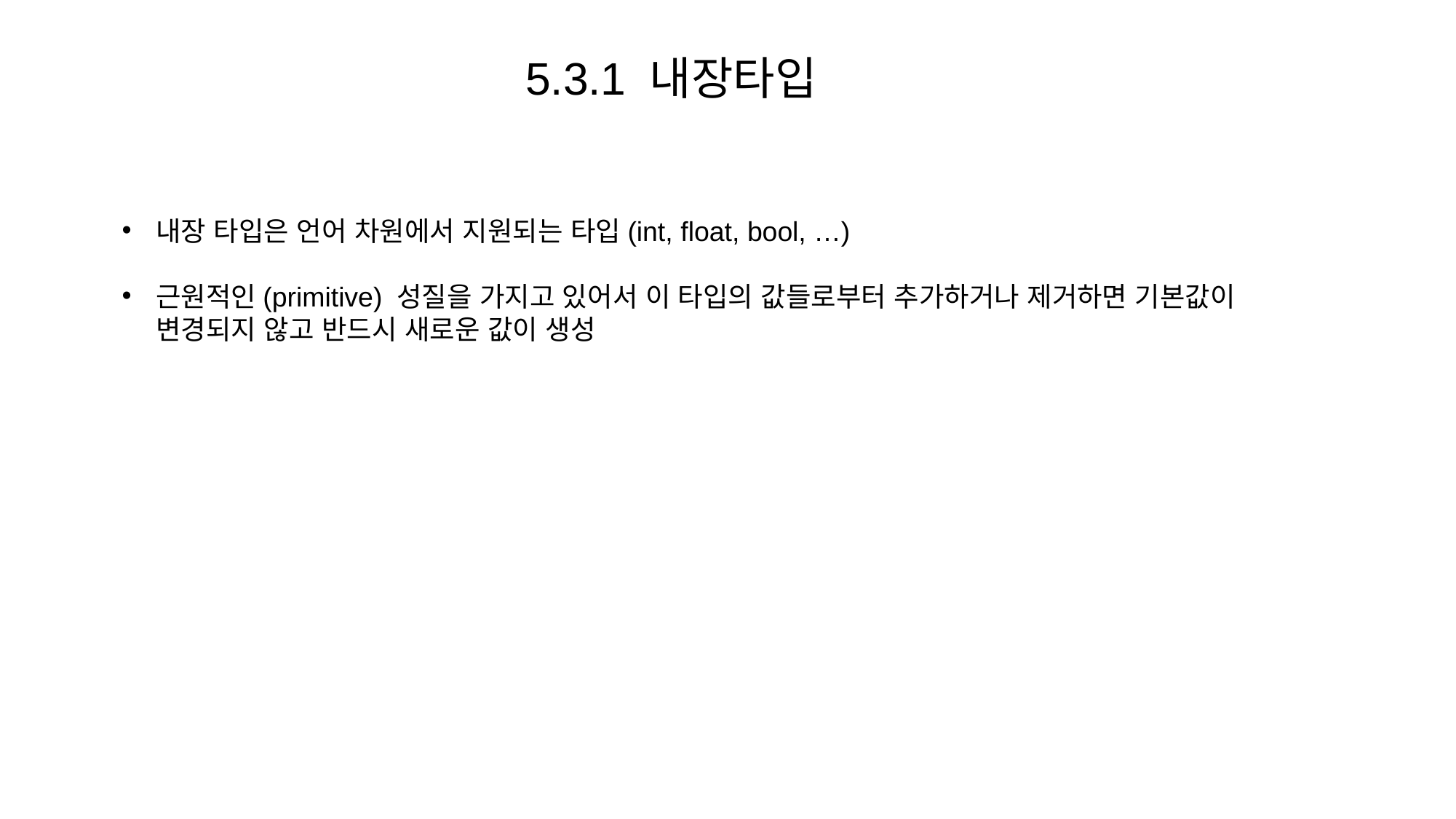

# 5.3.1 내장타입
내장 타입은 언어 차원에서 지원되는 타입(int, float, bool, …)

근원적인(primitive) 성질을 가지고 있어서 이 타입의 값들로부터 추가하거나 제거하면 기본값이 변경되지 않고 반드시 새로운 값이 생성